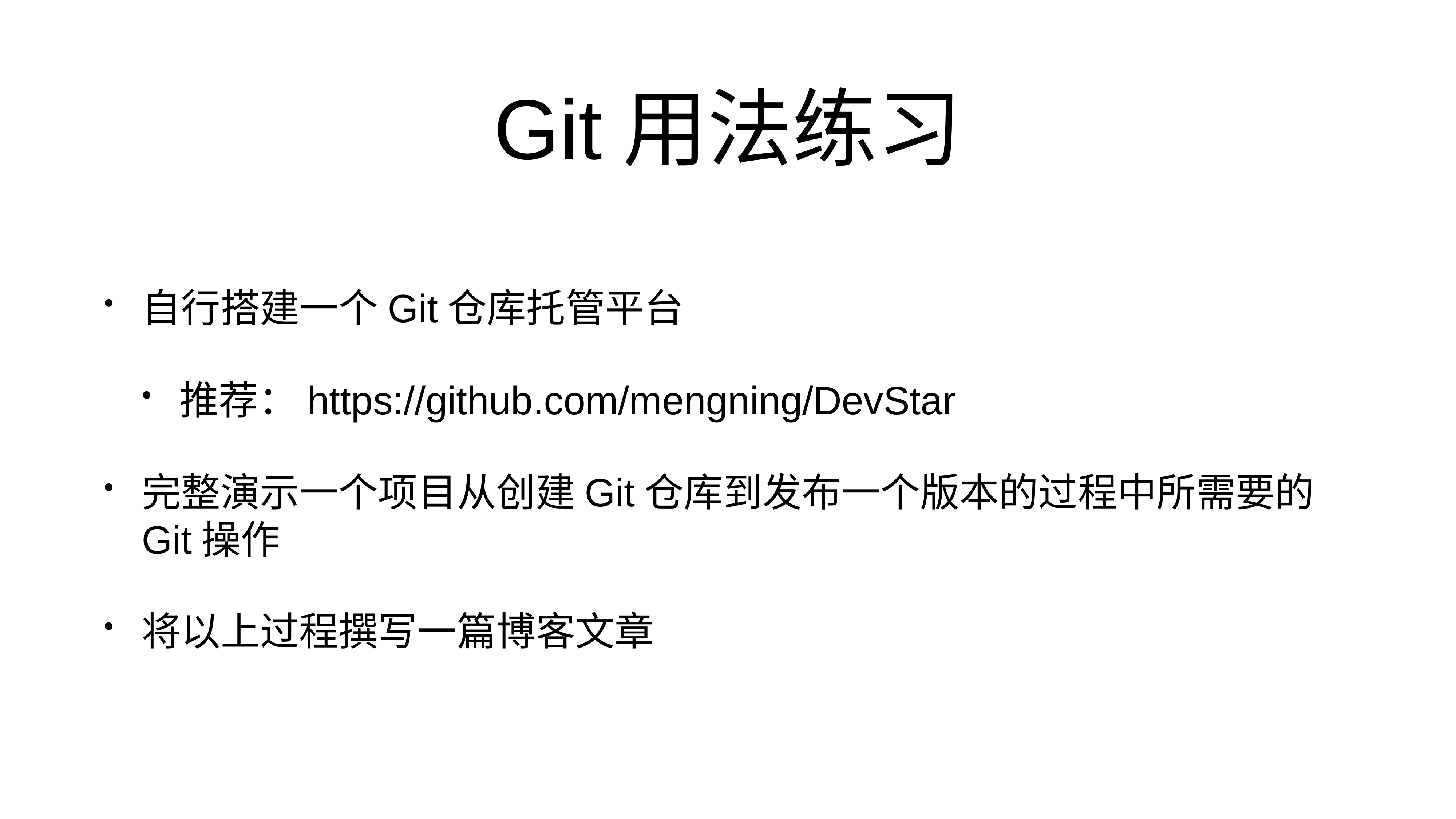

# Git用法练习
自行搭建一个Git仓库托管平台
推荐：https://github.com/mengning/DevStar
完整演示一个项目从创建Git仓库到发布一个版本的过程中所需要的Git操作
将以上过程撰写一篇博客文章